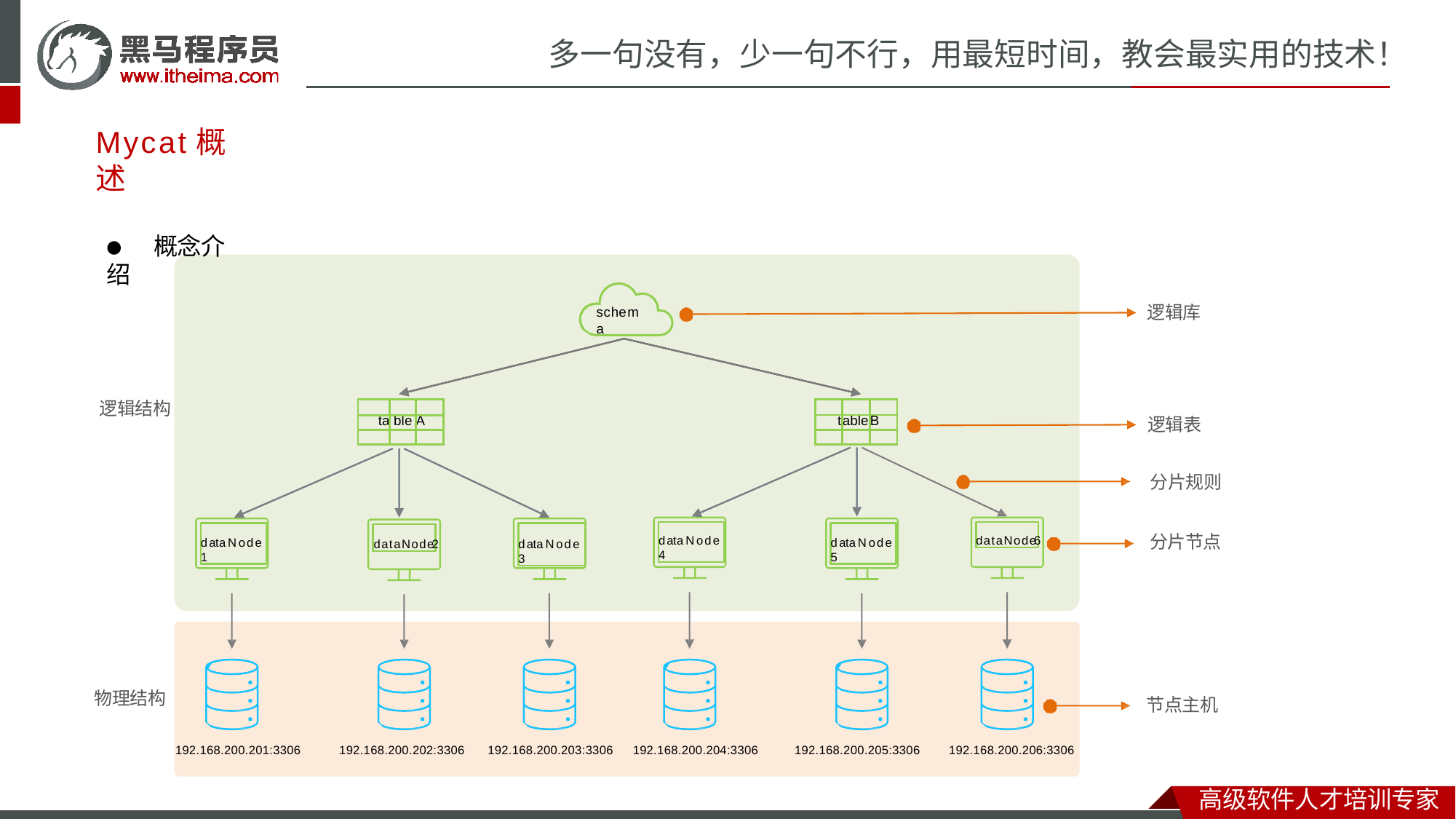

# 多一句没有，少一句不行，用最短时间，教会最实用的技术！

Mycat概述
⚫	概念介绍

逻辑库
schema

逻辑结构
|  |  |  |
| --- | --- | --- |
| t | able | B |
|  |  |  |
|  |  |  |
| --- | --- | --- |
| ta | ble | A |
|  |  |  |
逻辑表

分片规则

dataNode4
dataNode
dataNode1
dataNode3
dataNode5
dataNode
分片节点
6
2

物理结构
节点主机

192.168.200.201:3306
192.168.200.202:3306	192.168.200.203:3306	192.168.200.204:3306
192.168.200.205:3306
192.168.200.206:3306
高级软件人才培训专家